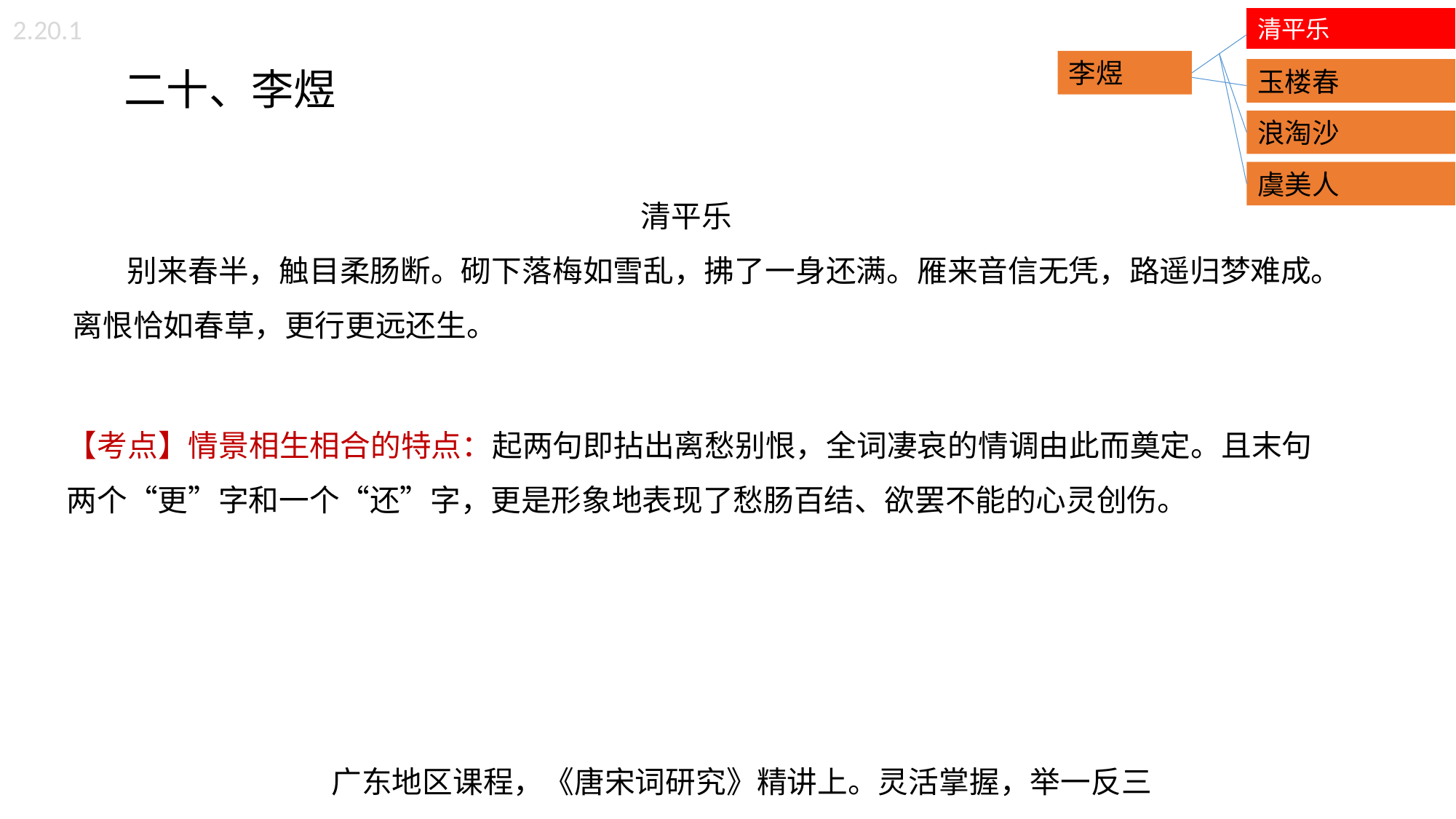

2.20.1
清平乐
      二十、李煜

清平乐
       别来春半，触目柔肠断。砌下落梅如雪乱，拂了一身还满。雁来音信无凭，路遥归梦难成。离恨恰如春草，更行更远还生。

【考点】情景相生相合的特点：起两句即拈出离愁别恨，全词凄哀的情调由此而奠定。且末句两个“更”字和一个“还”字，更是形象地表现了愁肠百结、欲罢不能的心灵创伤。
李煜
玉楼春
浪淘沙
虞美人
广东地区课程，《唐宋词研究》精讲上。灵活掌握，举一反三